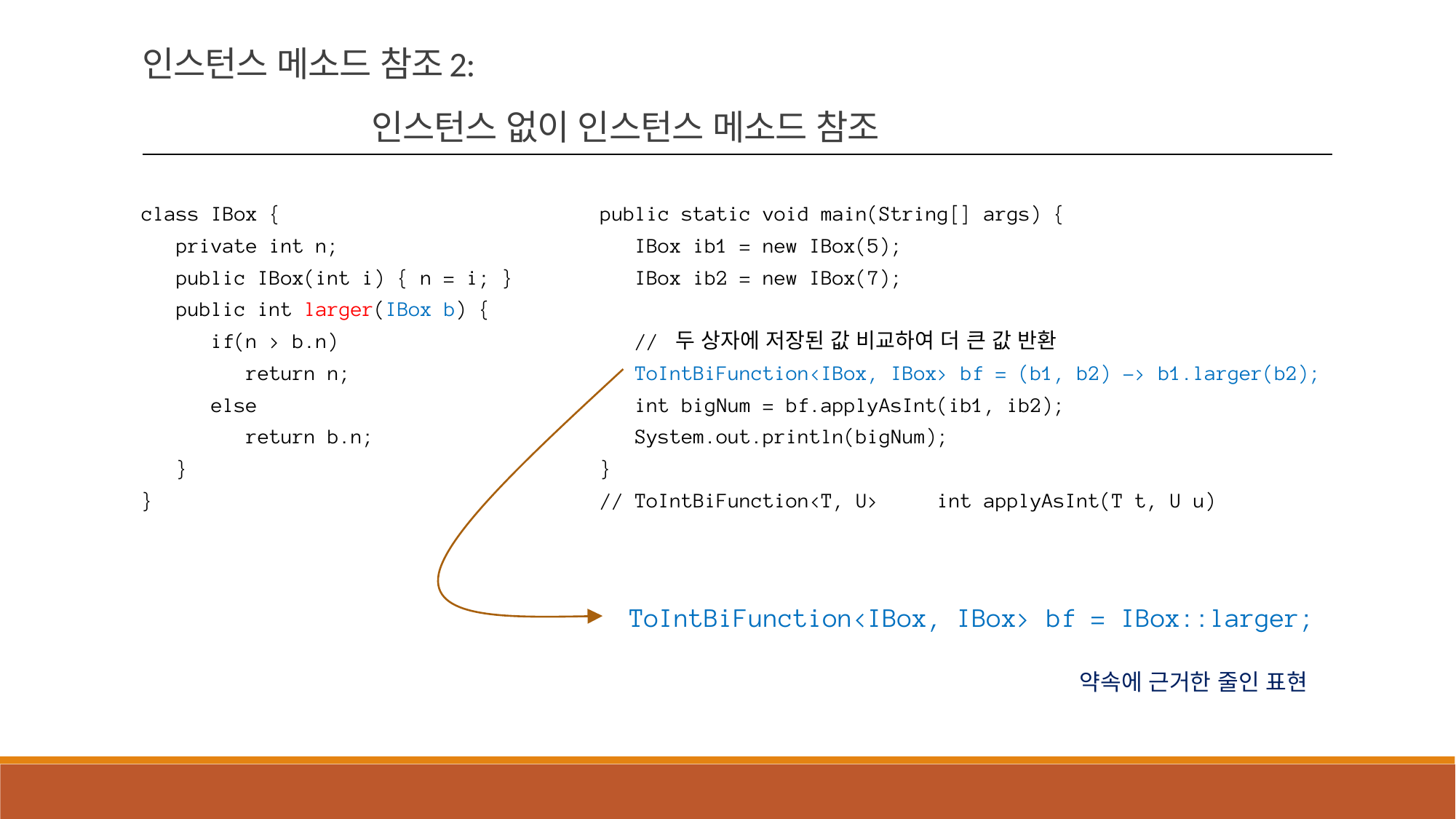

인스턴스 메소드 참조2:
			인스턴스 없이 인스턴스 메소드 참조
class IBox {
   private int n;
   public IBox(int i) { n = i; }
   public int larger(IBox b) {
      if(n > b.n)
         return n;
      else
         return b.n;
   }
}
public static void main(String[] args) {
   IBox ib1 = new IBox(5);
   IBox ib2 = new IBox(7);

   // 두 상자에 저장된 값 비교하여 더 큰 값 반환
   ToIntBiFunction<IBox, IBox> bf = (b1, b2) -> b1.larger(b2);
   int bigNum = bf.applyAsInt(ib1, ib2);
   System.out.println(bigNum);
}
// ToIntBiFunction<T, U>     int applyAsInt(T t, U u)

ToIntBiFunction<IBox, IBox> bf = IBox::larger;
약속에 근거한 줄인 표현